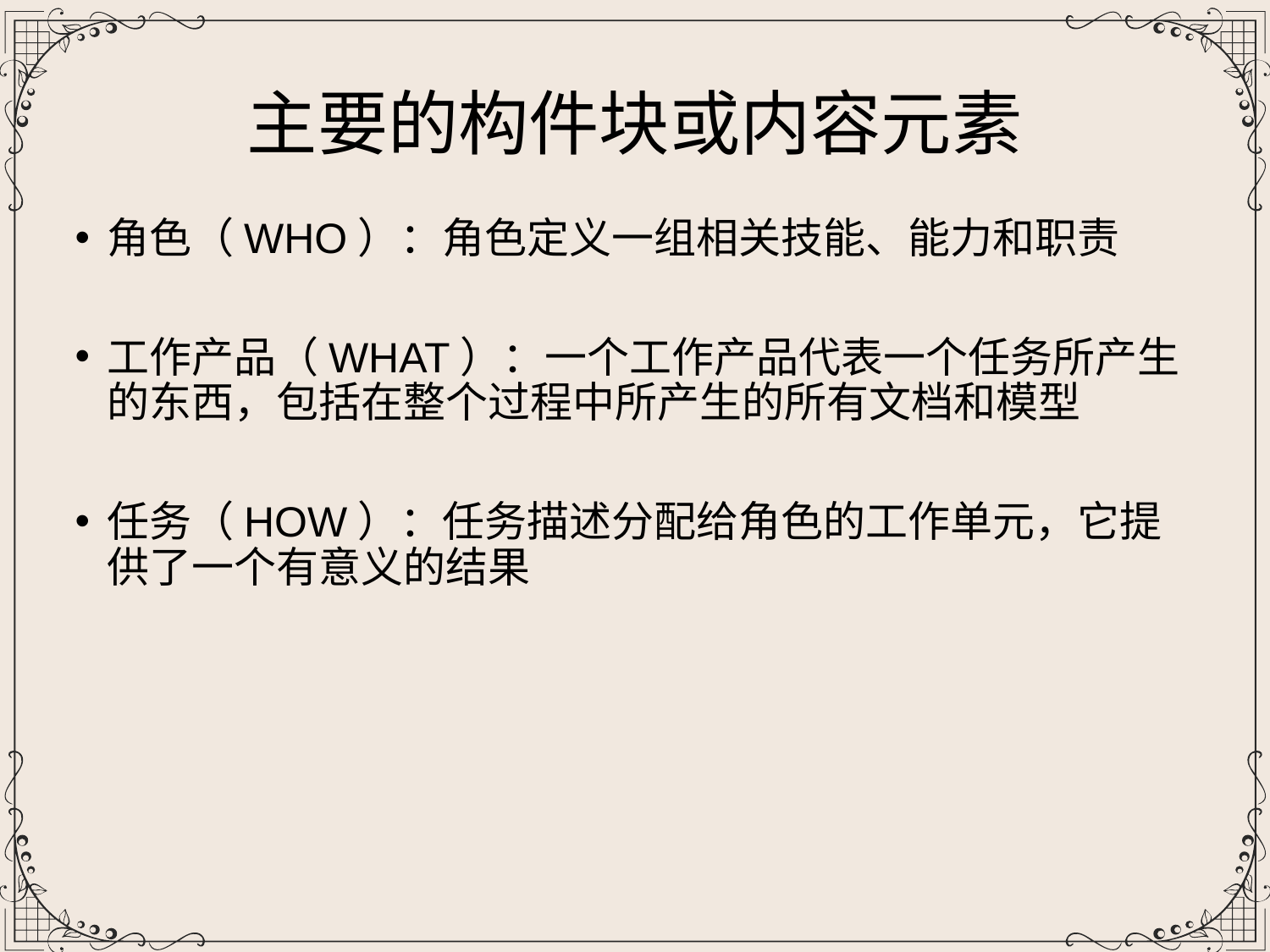

主要的构件块或内容元素
角色（WHO）：角色定义一组相关技能、能力和职责

工作产品（WHAT）：一个工作产品代表一个任务所产生的东西，包括在整个过程中所产生的所有文档和模型

任务（HOW）：任务描述分配给角色的工作单元，它提供了一个有意义的结果